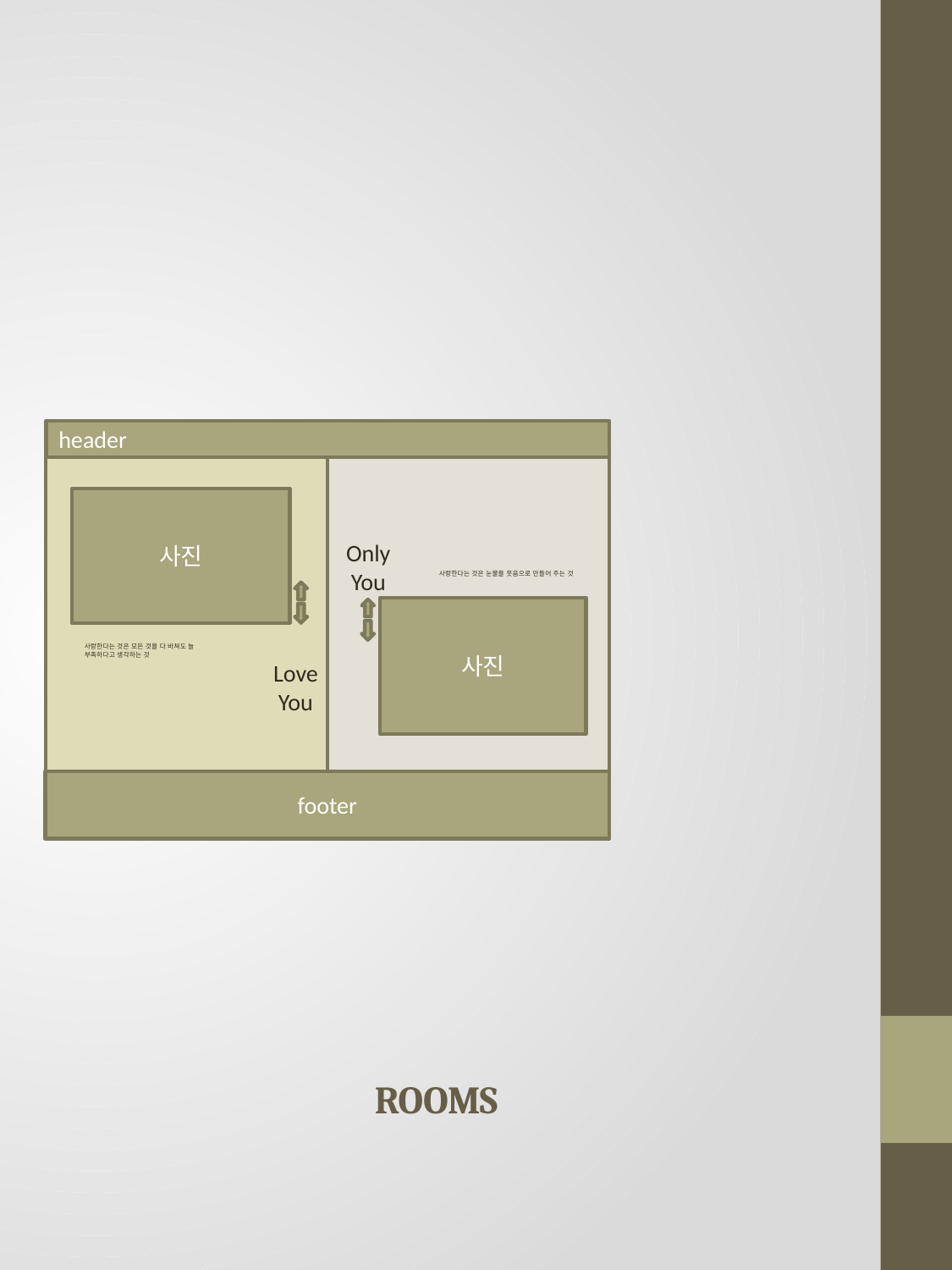

header
footer

사진

Only You
사랑한다는 것은 눈물을 웃음으로 만들어 주는 것
사진

사랑한다는 것은 모든 것을 다 바쳐도 늘 부족하다고 생각하는 것

Love You
# ROOMS